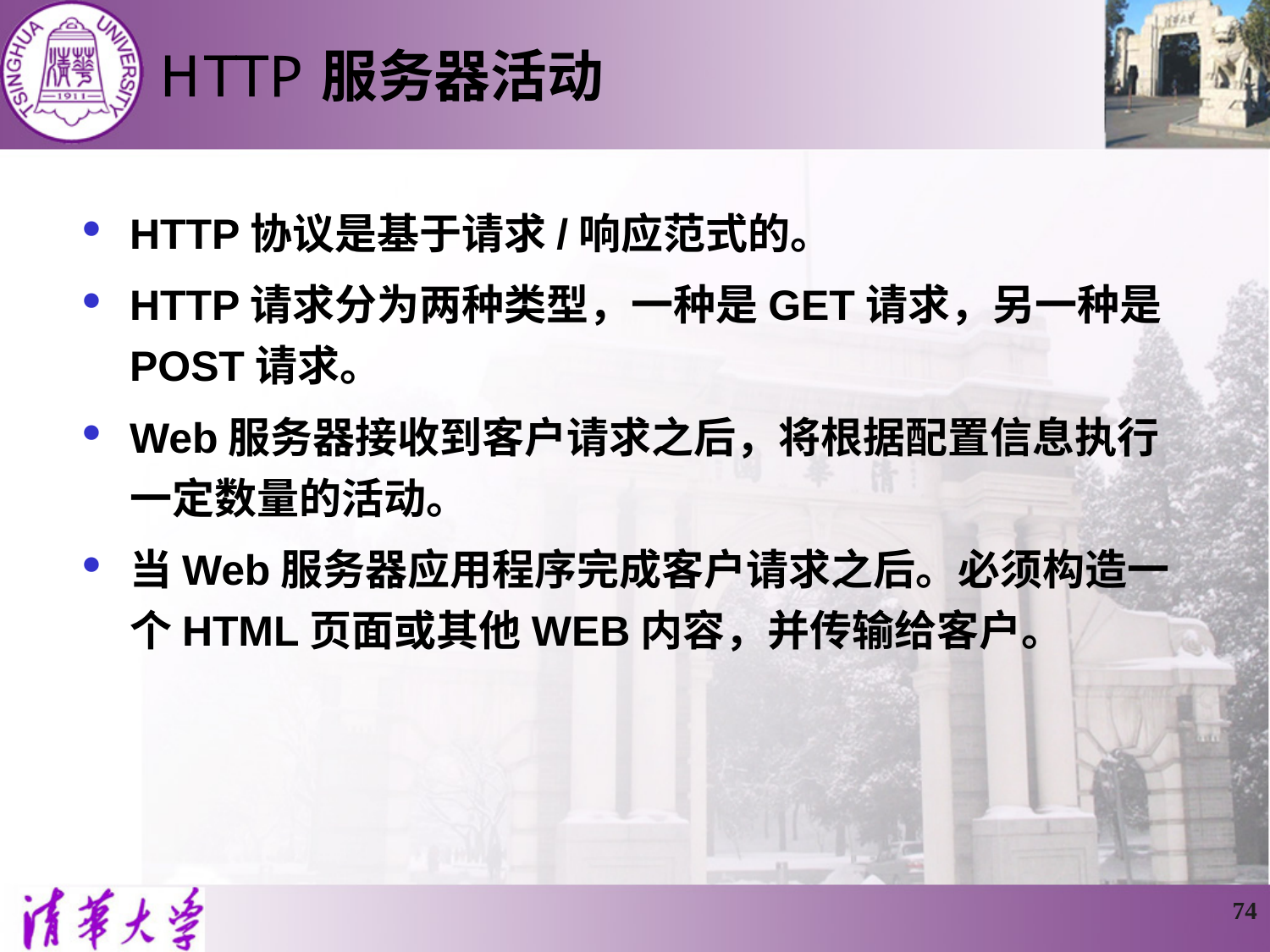

# HTTP服务器活动
HTTP协议是基于请求/响应范式的。
HTTP请求分为两种类型，一种是GET请求，另一种是POST请求。
Web服务器接收到客户请求之后，将根据配置信息执行一定数量的活动。
当Web服务器应用程序完成客户请求之后。必须构造一个HTML页面或其他WEB内容，并传输给客户。
74